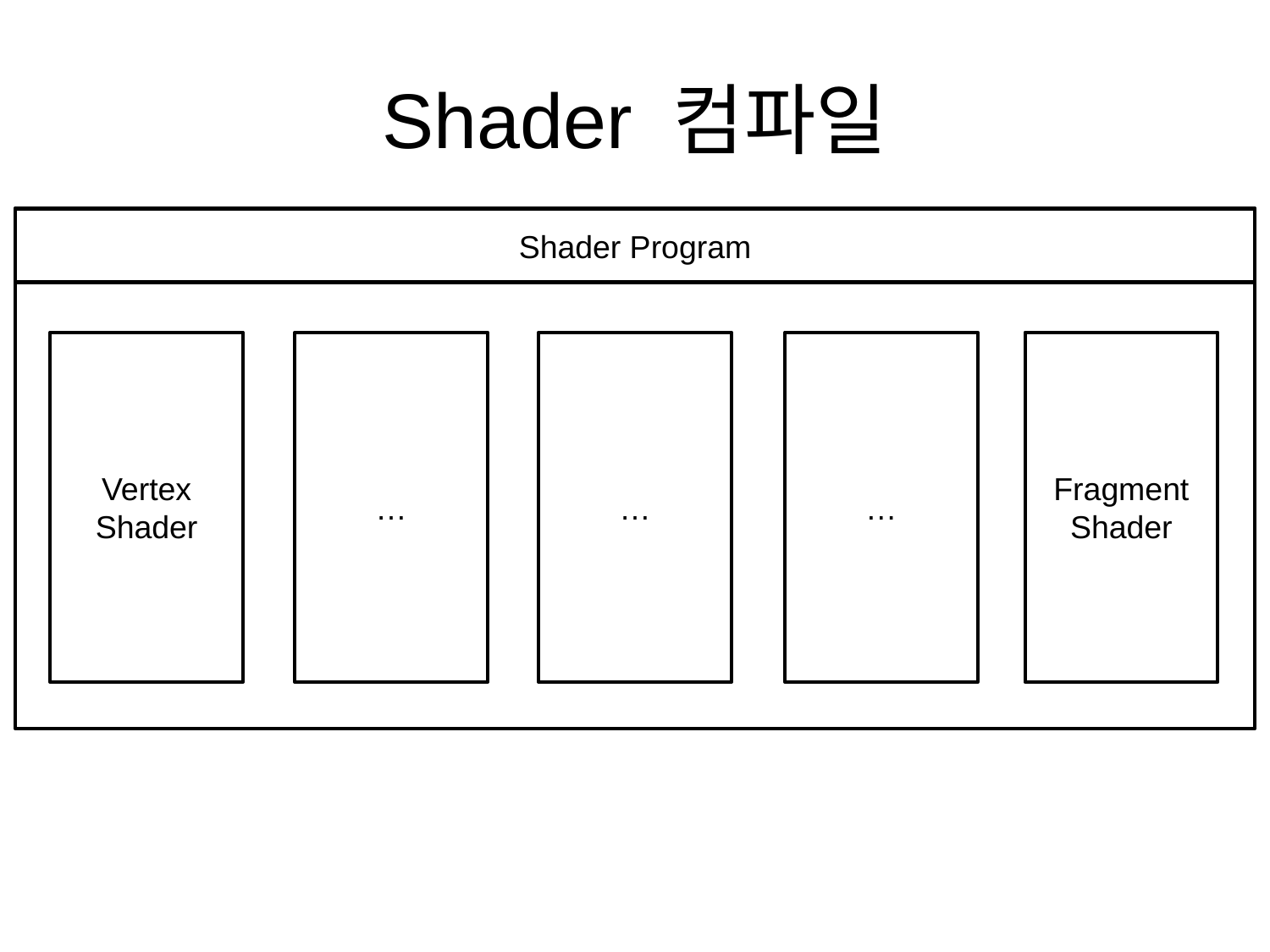

# Shader 컴파일

Shader Program
Vertex Shader
…
…
…
Fragment Shader